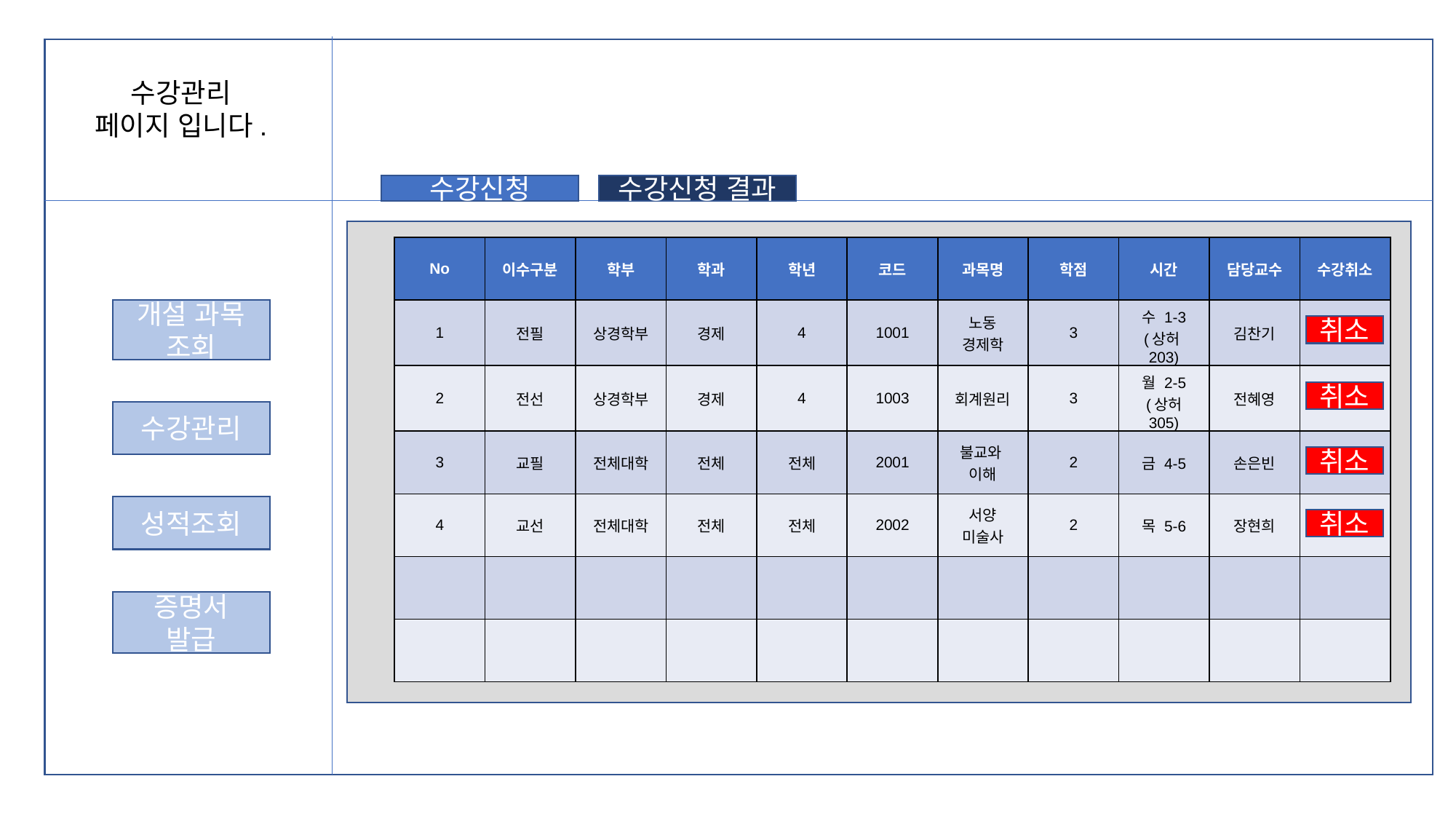

수강관리
페이지 입니다.
수강신청
수강신청 결과

| No | 이수구분 | 학부 | 학과 | 학년 | 코드 | 과목명 | 학점 | 시간 | 담당교수 | 수강취소 |
| --- | --- | --- | --- | --- | --- | --- | --- | --- | --- | --- |
| 1 | 전필 | 상경학부 | 경제 | 4 | 1001 | 노동 경제학 | 3 | 수 1-3 (상허203) | 김찬기 |  |
| 2 | 전선 | 상경학부 | 경제 | 4 | 1003 | 회계원리 | 3 | 월 2-5 (상허 305) | 전혜영 |  |
| 3 | 교필 | 전체대학 | 전체 | 전체 | 2001 | 불교와 이해 | 2 | 금 4-5 | 손은빈 |  |
| 4 | 교선 | 전체대학 | 전체 | 전체 | 2002 | 서양 미술사 | 2 | 목 5-6 | 장현희 |  |
|  |  |  |  |  |  |  |  |  |  |  |
|  |  |  |  |  |  |  |  |  |  |  |
개설 과목
조회
취소
취소
수강관리
취소
성적조회
취소
증명서
발급